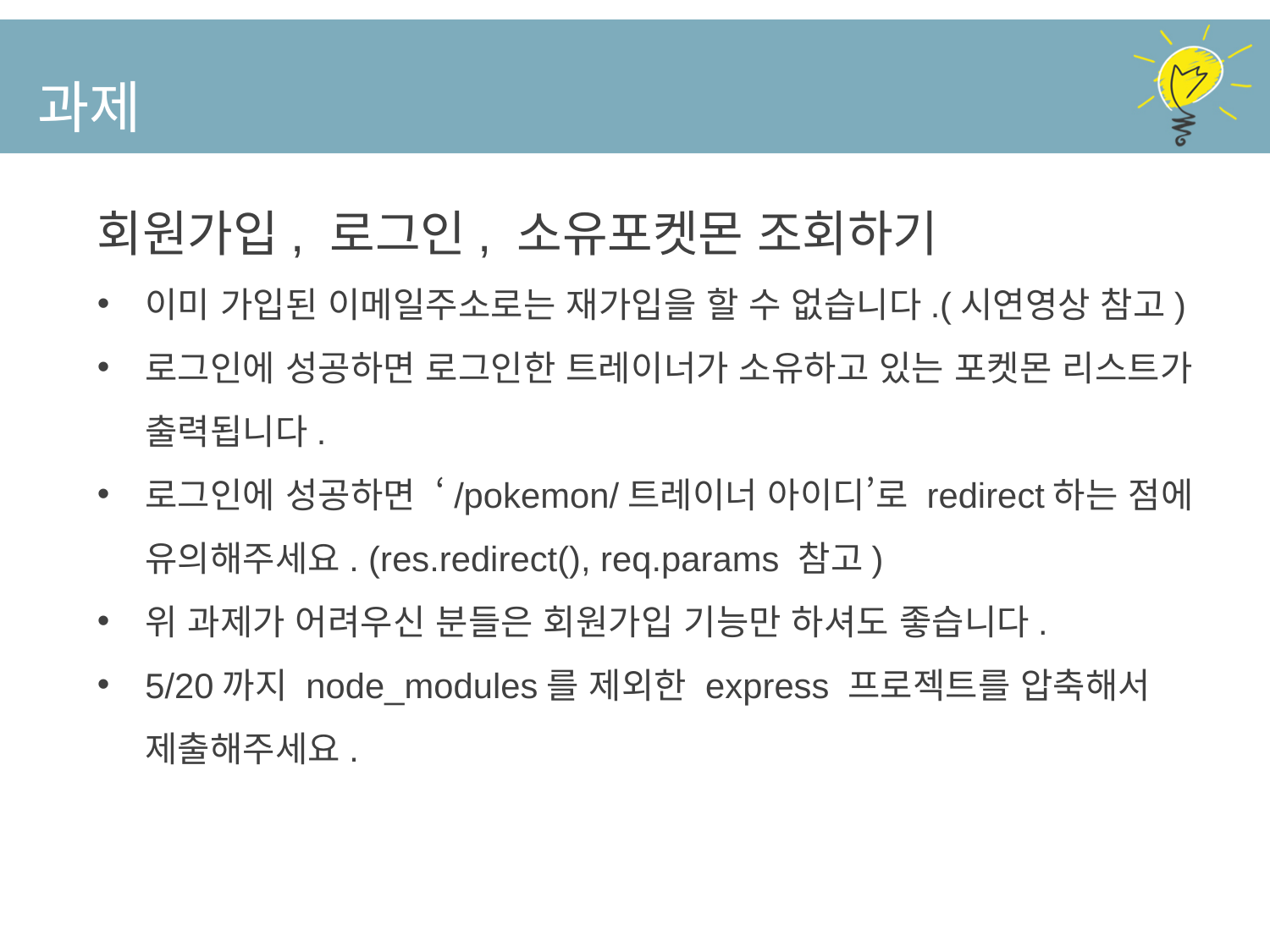

과제
회원가입, 로그인, 소유포켓몬 조회하기
이미 가입된 이메일주소로는 재가입을 할 수 없습니다.(시연영상 참고)
로그인에 성공하면 로그인한 트레이너가 소유하고 있는 포켓몬 리스트가 출력됩니다.
로그인에 성공하면  ‘/pokemon/트레이너 아이디’로 redirect하는 점에 유의해주세요. (res.redirect(), req.params 참고)
위 과제가 어려우신 분들은 회원가입 기능만 하셔도 좋습니다.
5/20까지 node_modules를 제외한 express 프로젝트를 압축해서    제출해주세요.